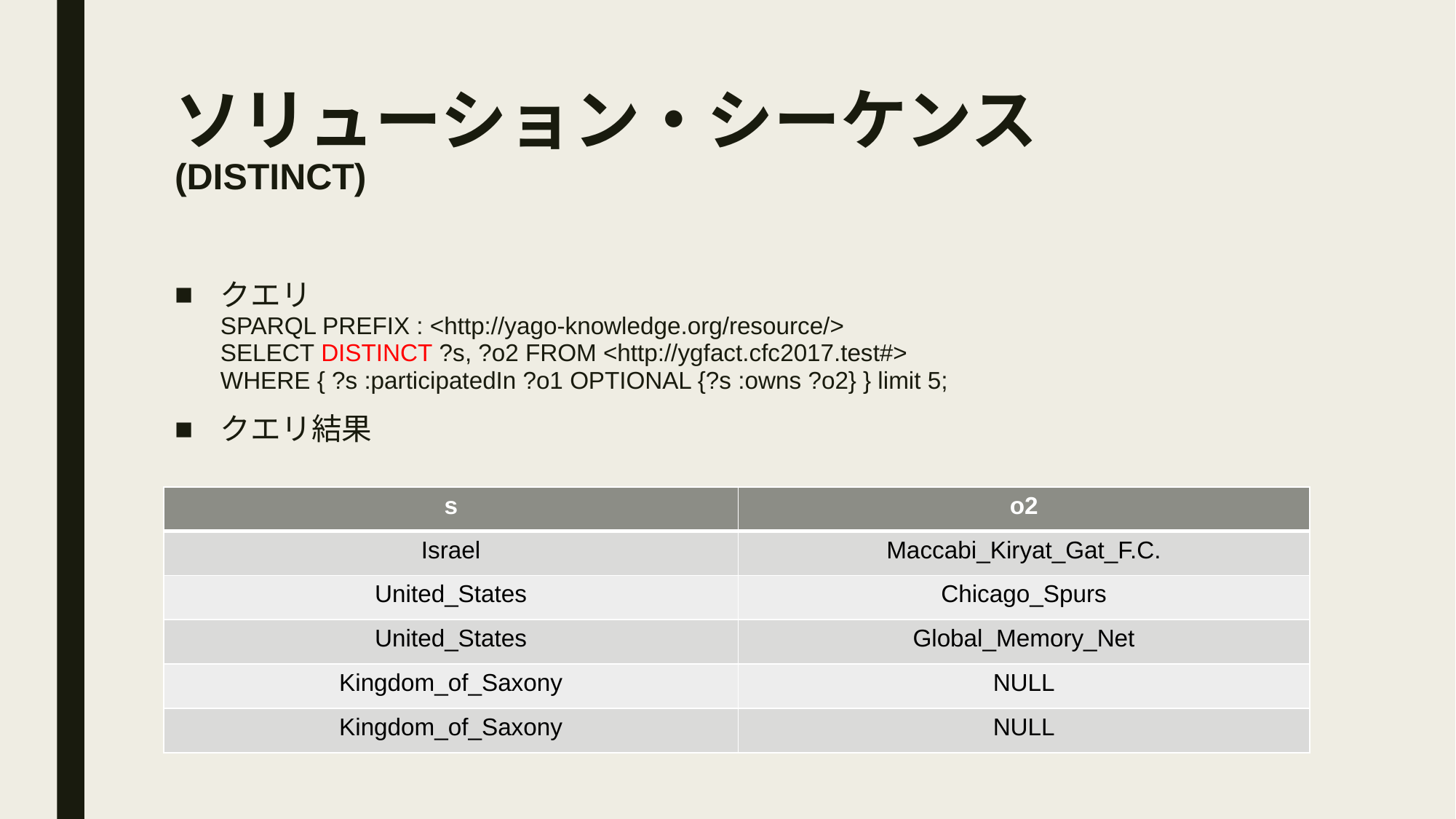

# ソリューション・シーケンス (DISTINCT)
クエリ
SPARQL PREFIX : <http://yago-knowledge.org/resource/>
SELECT DISTINCT ?s, ?o2 FROM <http://ygfact.cfc2017.test#>
WHERE { ?s :participatedIn ?o1 OPTIONAL {?s :owns ?o2} } limit 5;
クエリ結果
| s | o2 |
| --- | --- |
| Israel | Maccabi\_Kiryat\_Gat\_F.C. |
| United\_States | Chicago\_Spurs |
| United\_States | Global\_Memory\_Net |
| Kingdom\_of\_Saxony | NULL |
| Kingdom\_of\_Saxony | NULL |